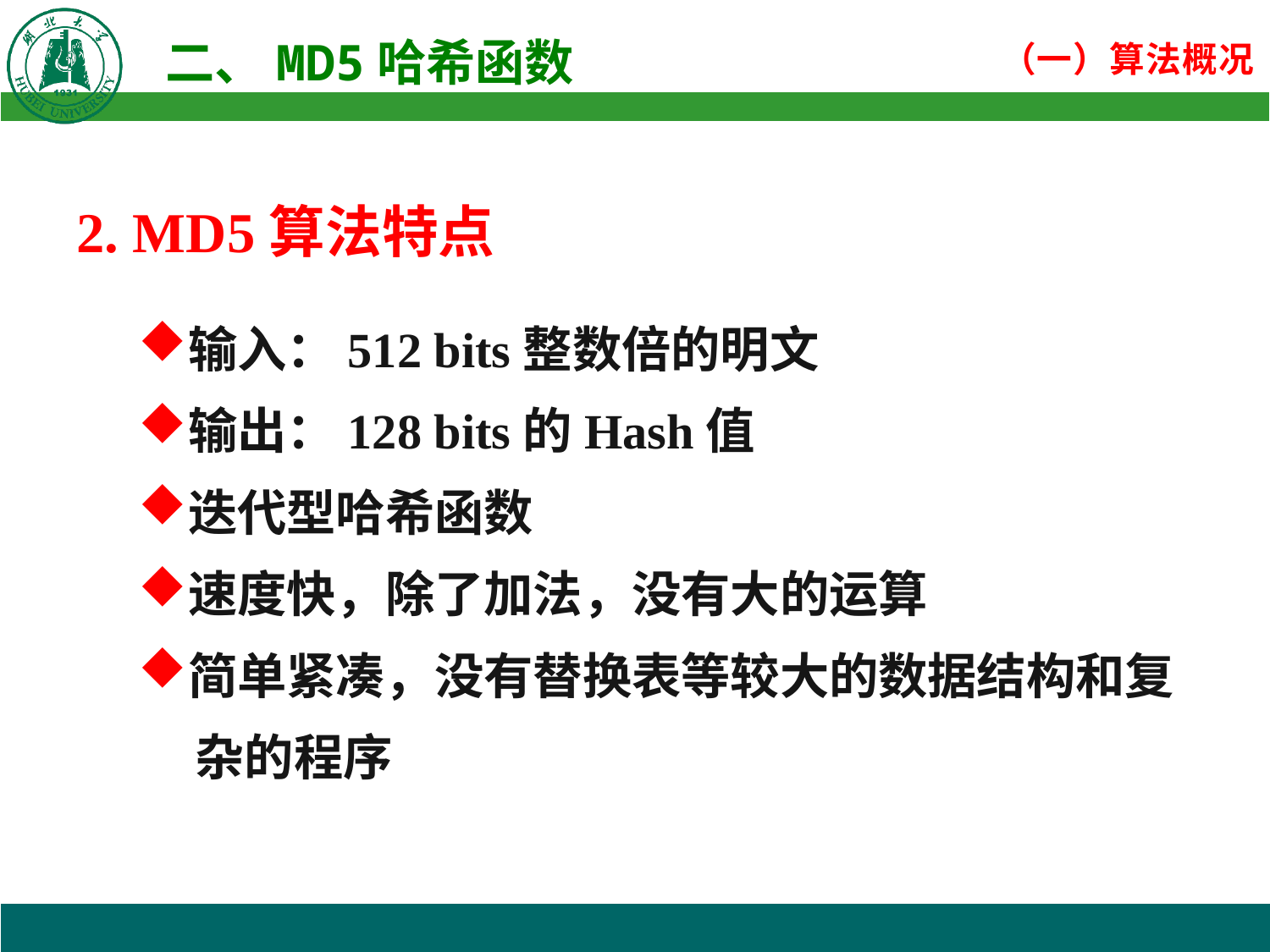

2. MD5算法特点
输入：512 bits整数倍的明文
输出：128 bits的Hash值
迭代型哈希函数
速度快，除了加法，没有大的运算
简单紧凑，没有替换表等较大的数据结构和复
    杂的程序